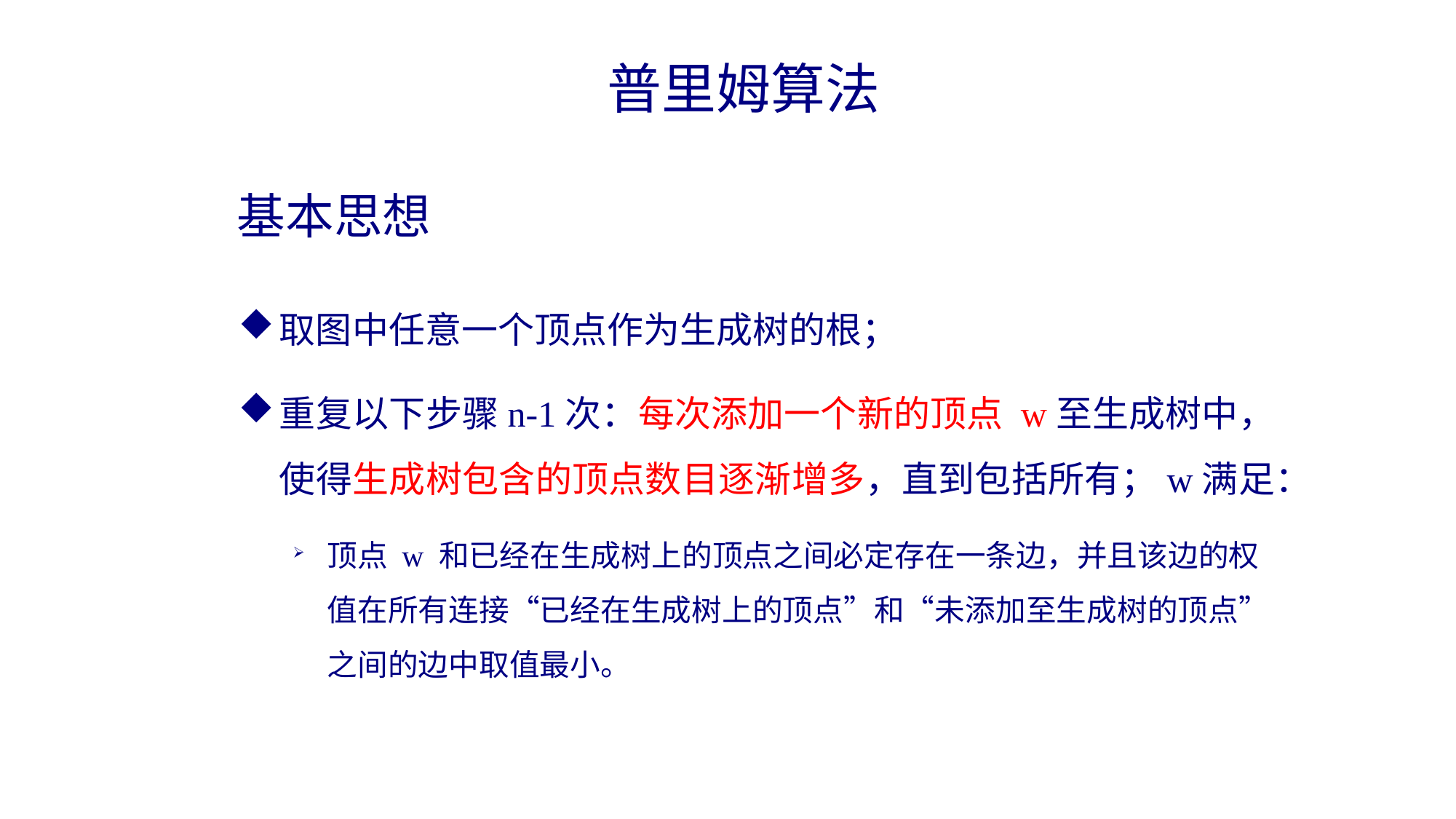

普里姆算法
基本思想
取图中任意一个顶点作为生成树的根；
重复以下步骤n-1次：每次添加一个新的顶点 w至生成树中，使得生成树包含的顶点数目逐渐增多，直到包括所有；w满足：
顶点 w 和已经在生成树上的顶点之间必定存在一条边，并且该边的权值在所有连接“已经在生成树上的顶点”和“未添加至生成树的顶点”之间的边中取值最小。